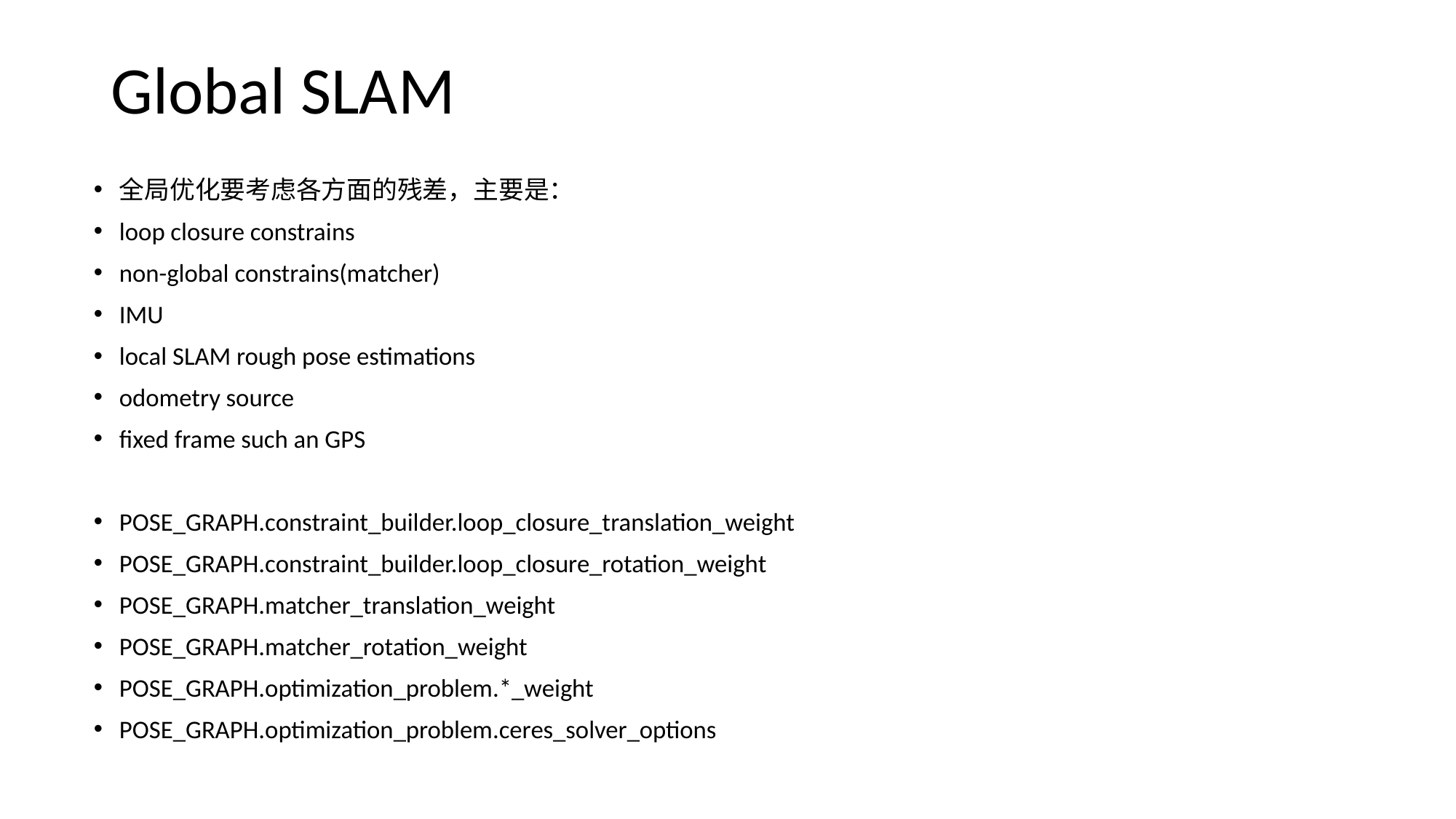

# Global SLAM
全局优化要考虑各方面的残差，主要是：
loop closure constrains
non-global constrains(matcher)
IMU
local SLAM rough pose estimations
odometry source
fixed frame such an GPS

POSE_GRAPH.constraint_builder.loop_closure_translation_weight
POSE_GRAPH.constraint_builder.loop_closure_rotation_weight
POSE_GRAPH.matcher_translation_weight
POSE_GRAPH.matcher_rotation_weight
POSE_GRAPH.optimization_problem.*_weight
POSE_GRAPH.optimization_problem.ceres_solver_options